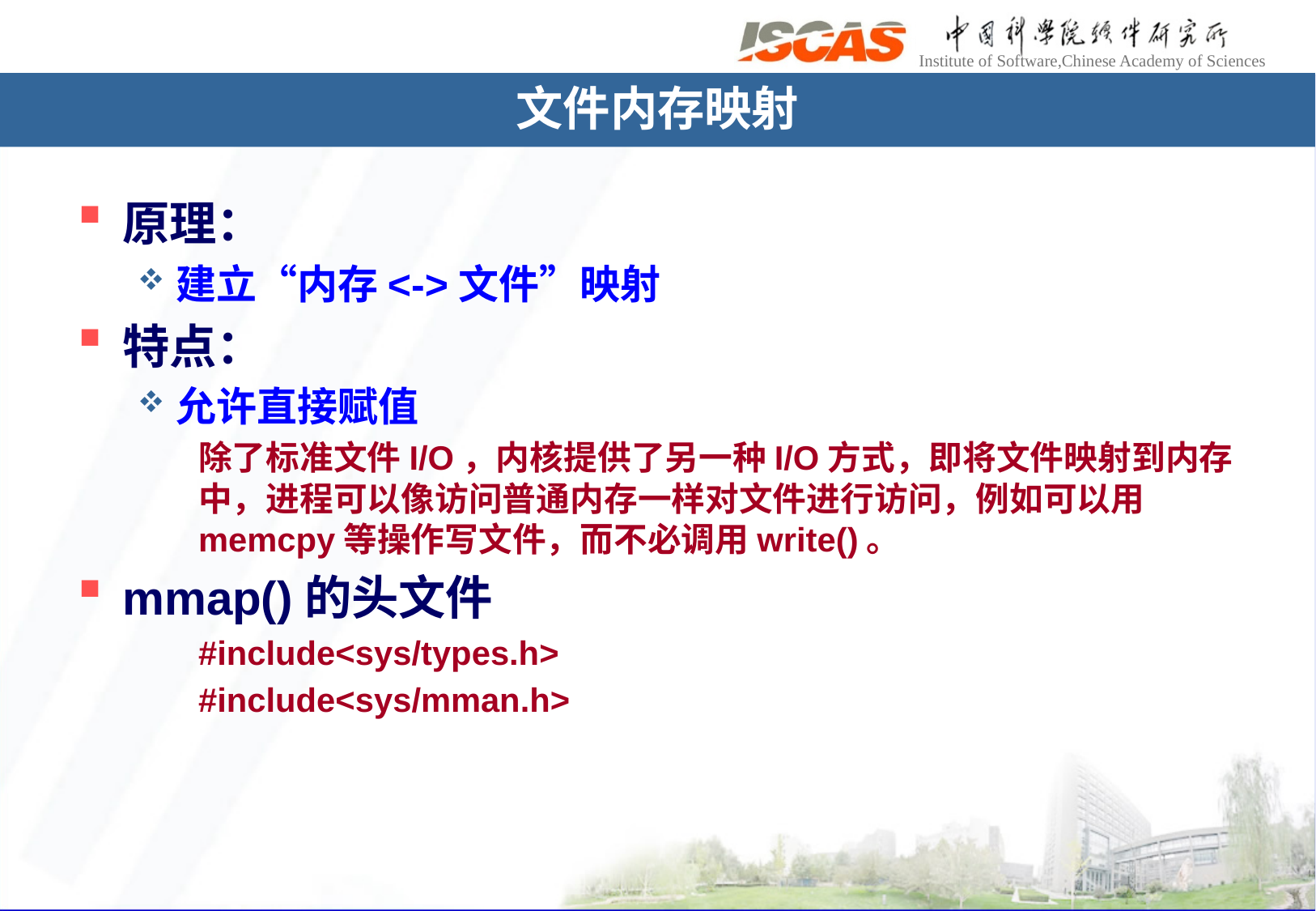

文件内存映射

原理：
建立“内存<->文件”映射
特点：
允许直接赋值
除了标准文件I/O，内核提供了另一种I/O方式，即将文件映射到内存中，进程可以像访问普通内存一样对文件进行访问，例如可以用memcpy等操作写文件，而不必调用write()。
mmap()的头文件
#include<sys/types.h>
#include<sys/mman.h>